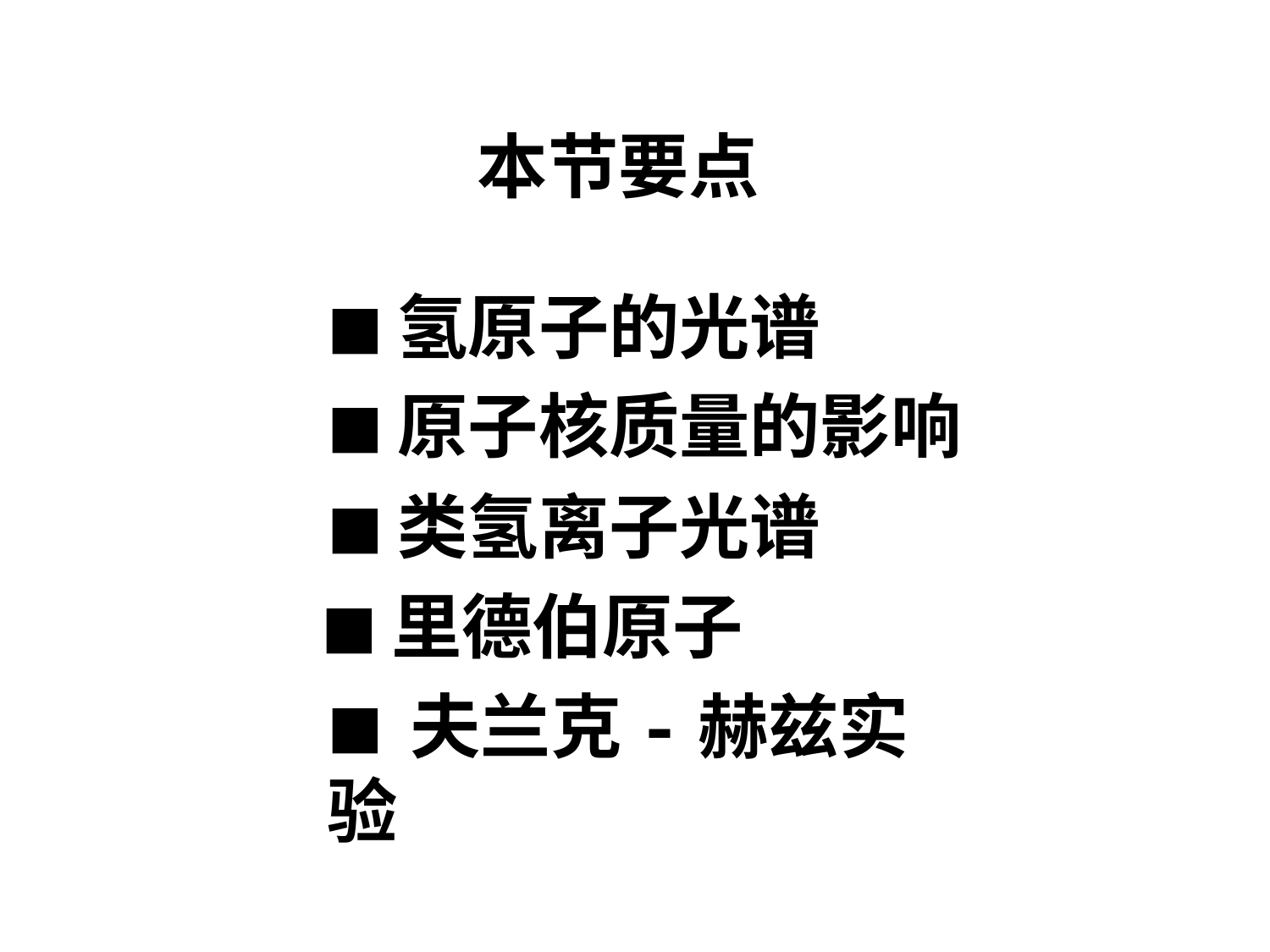

本节要点
■氢原子的光谱
■原子核质量的影响
■类氢离子光谱
■里德伯原子
■ 夫兰克-赫兹实验